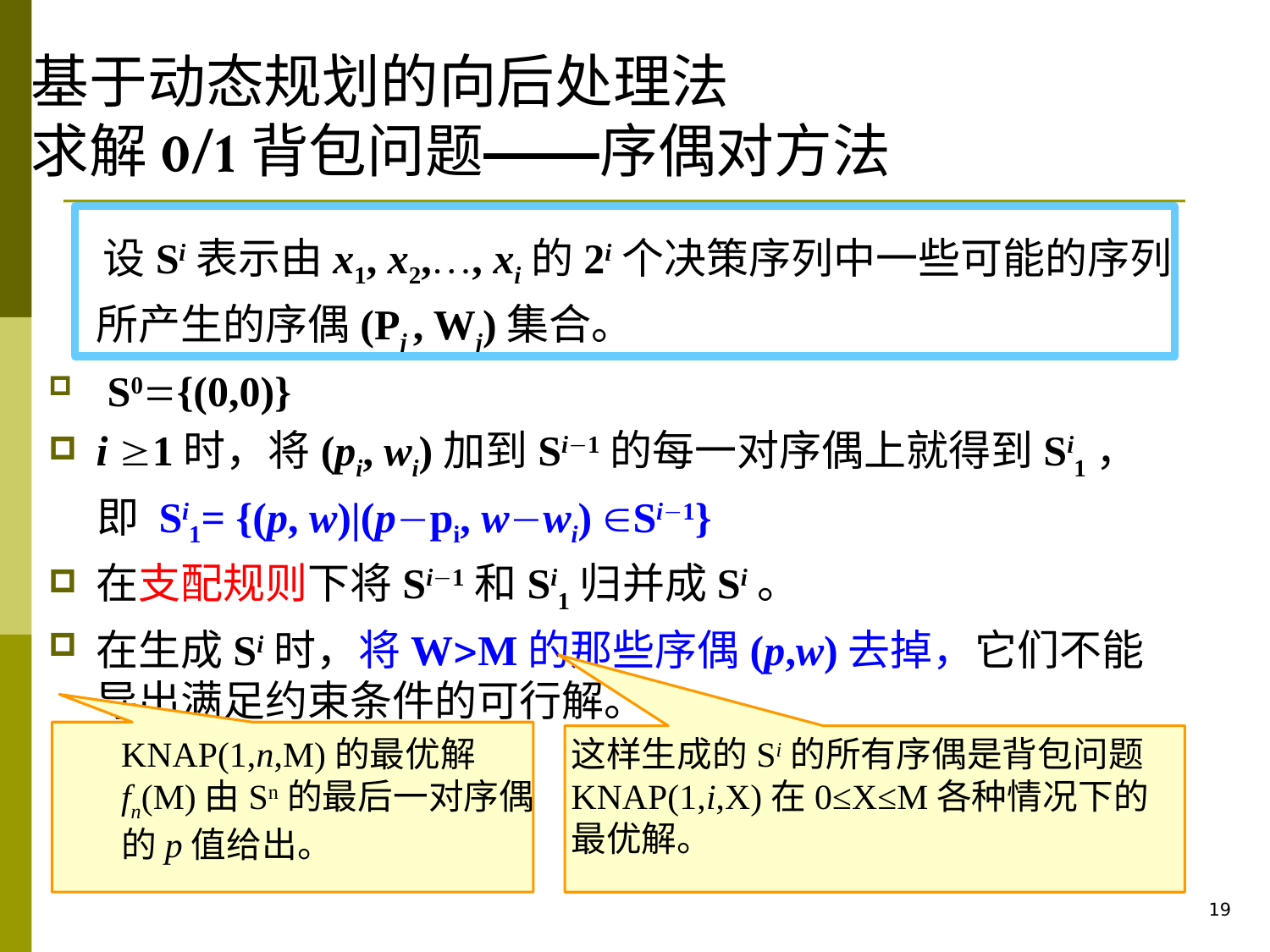

# 基于动态规划的向后处理法 求解0/1背包问题——序偶对方法

   设Si表示由x1, x2,…, xi的2i个决策序列中一些可能的序列所产生的序偶(Pj , Wj)集合。
 S0={(0,0)}
i ≥1时，将(pi, wi)加到Si−1的每一对序偶上就得到Si1，
    即 Si1= {(p, w)|(p−pi, w−wi) ∈Si−1}
在支配规则下将Si−1和Si1归并成Si。
在生成Si时，将W>M的那些序偶(p,w)去掉，它们不能导出满足约束条件的可行解。

这样生成的Si的所有序偶是背包问题KNAP(1,i,X)在0≤X≤M各种情况下的最优解。

KNAP(1,n,M)的最优解fn(M)由Sn的最后一对序偶的p值给出。
19